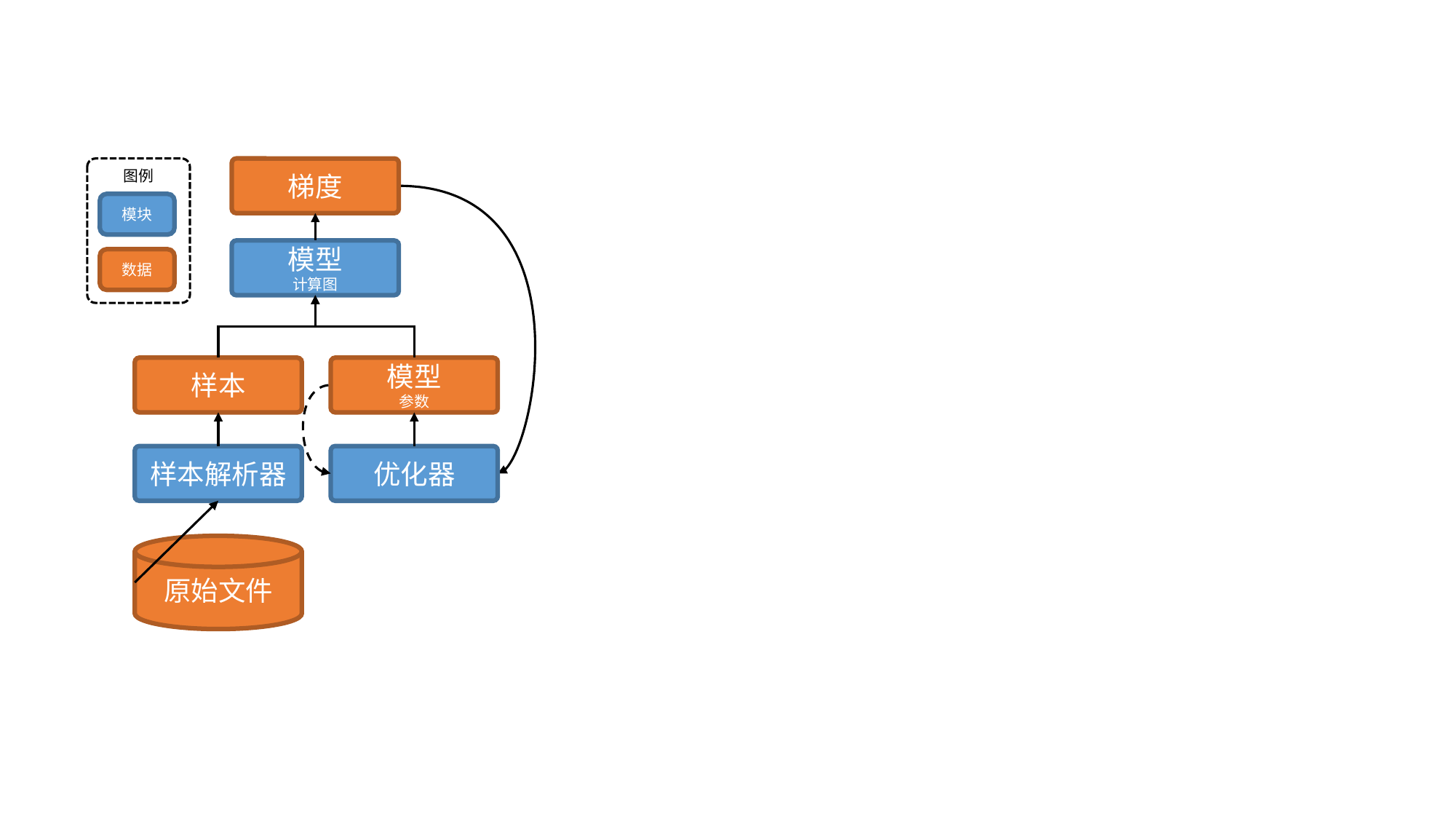

图例
梯度
模块
模型
计算图
数据
样本
模型
参数
样本解析器
优化器
原始文件